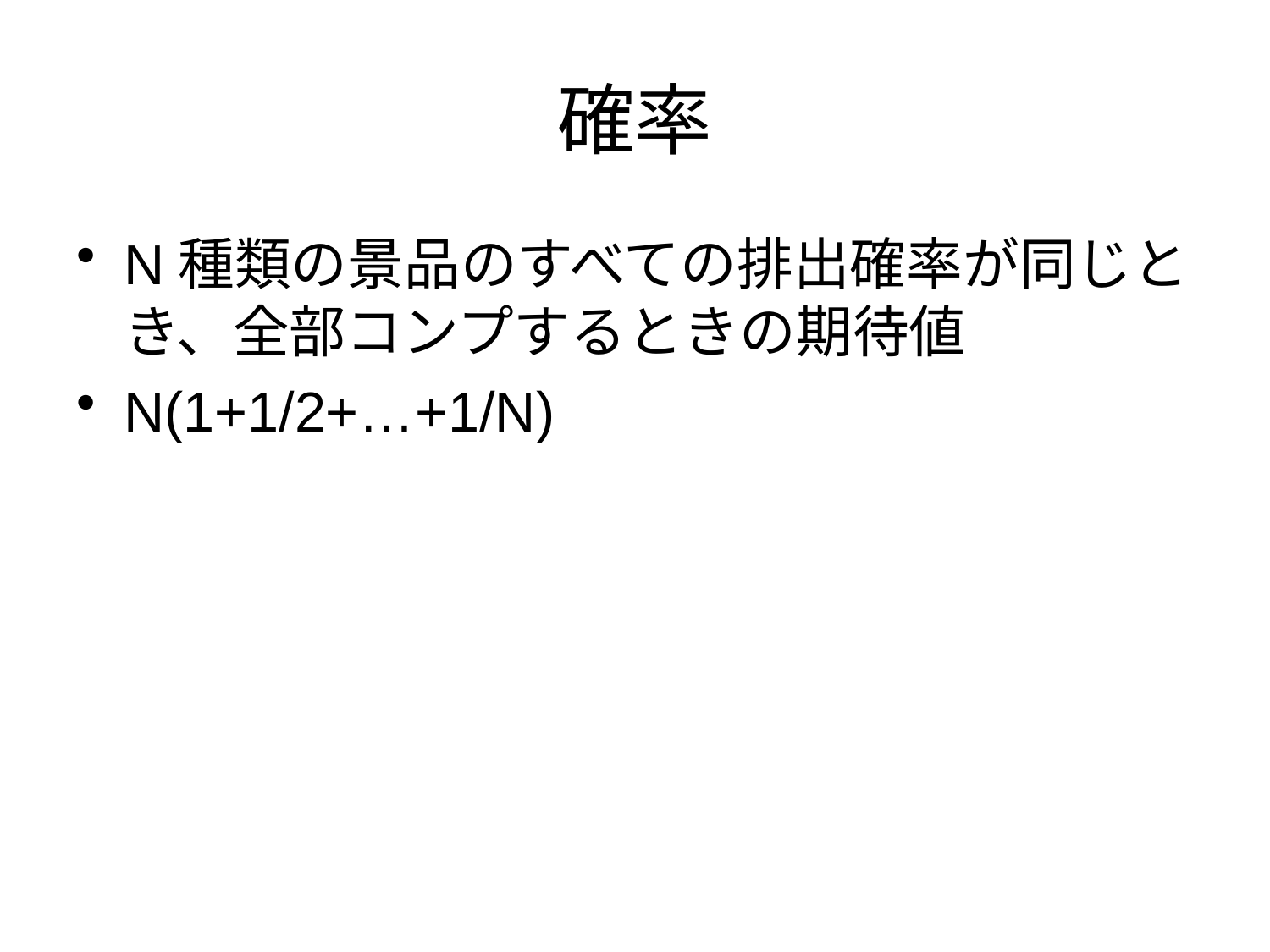

# 確率
N種類の景品のすべての排出確率が同じとき、全部コンプするときの期待値
N(1+1/2+…+1/N)